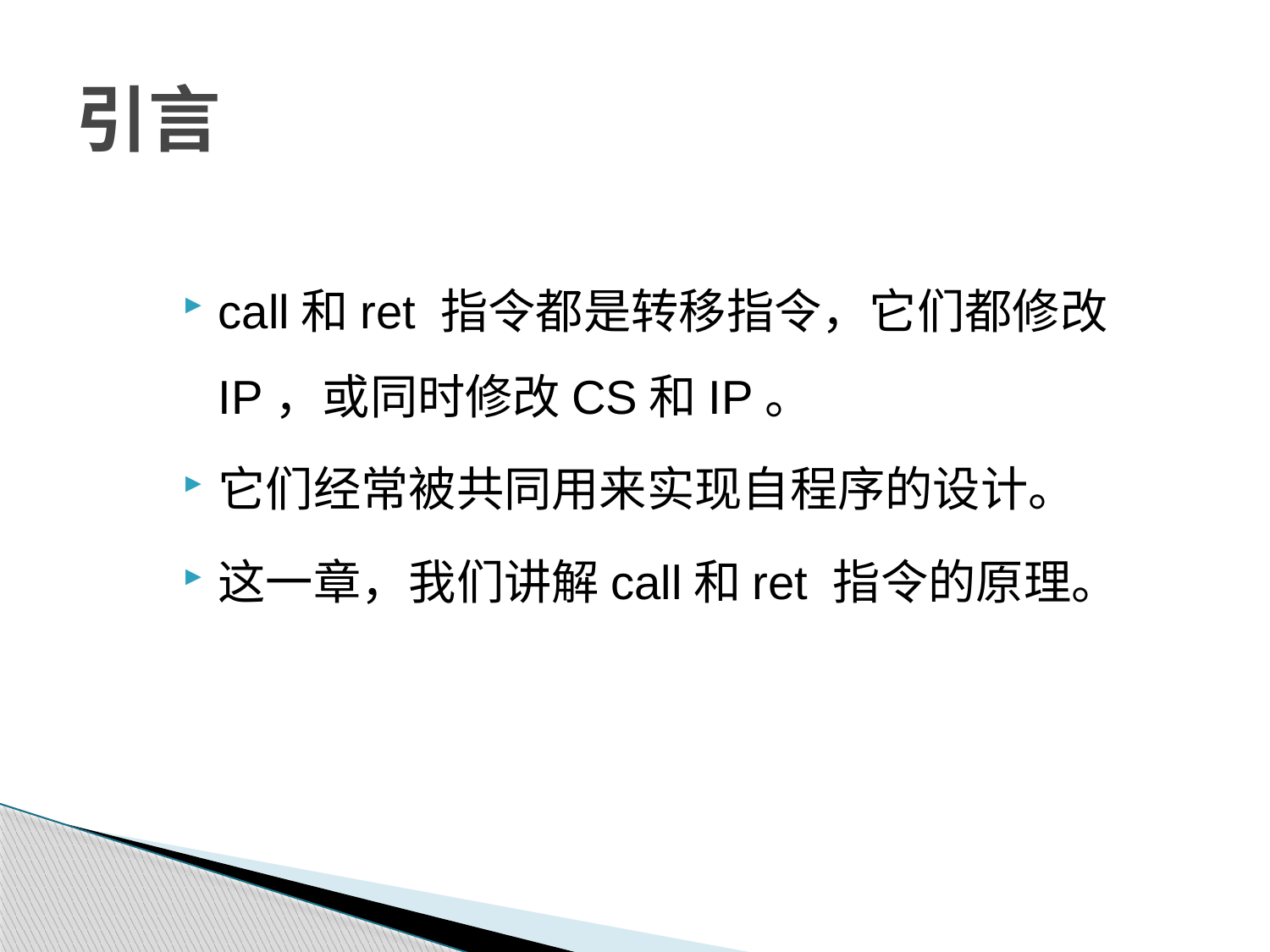

# 引言
call和ret 指令都是转移指令，它们都修改IP，或同时修改CS和IP。
它们经常被共同用来实现自程序的设计。
这一章，我们讲解call和ret 指令的原理。